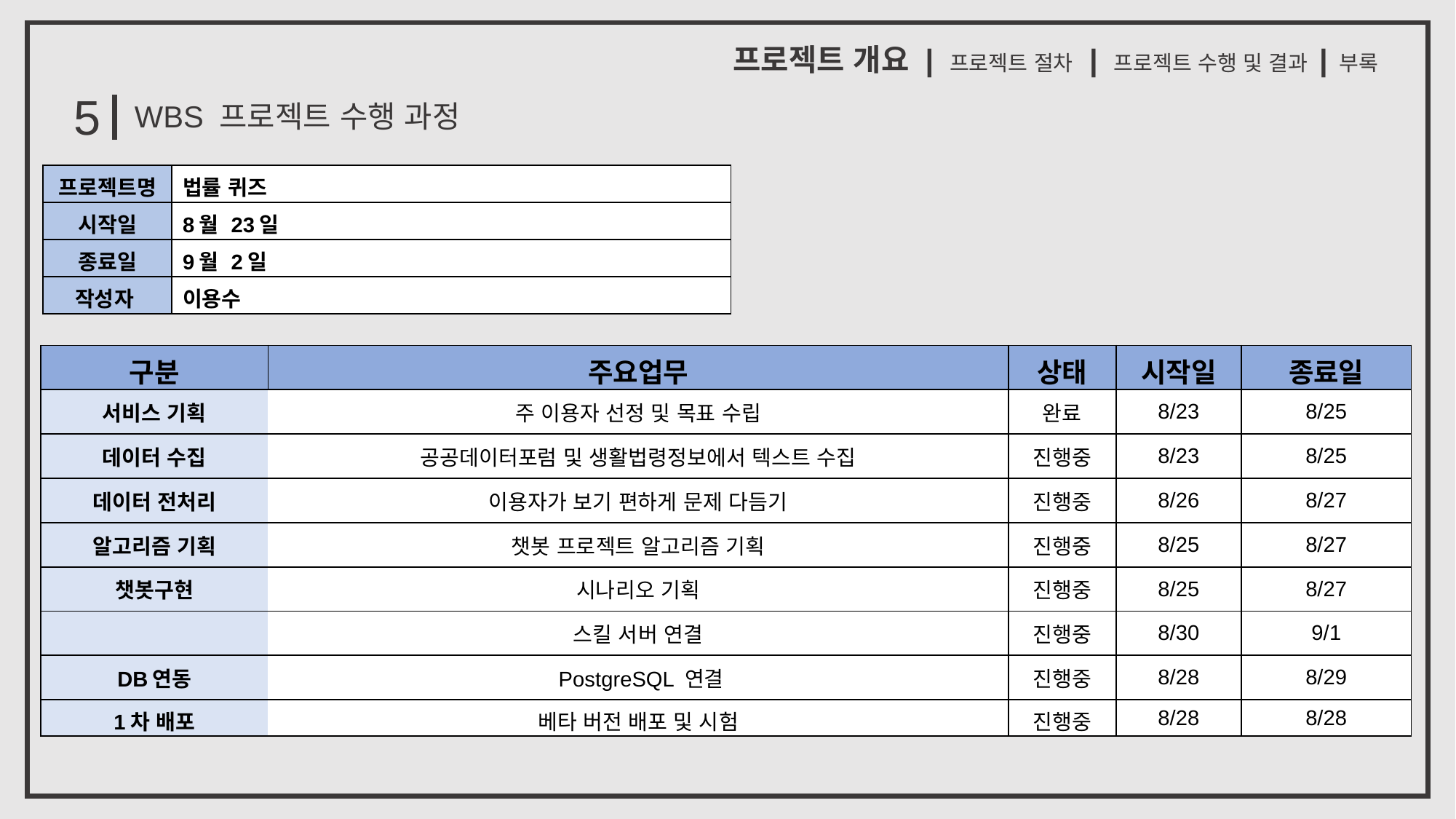

프로젝트 개요 | 프로젝트 절차 | 프로젝트 수행 및 결과 | 부록
5
WBS 프로젝트 수행 과정
| 프로젝트명 | 법률 퀴즈 |
| --- | --- |
| 시작일 | 8월 23일 |
| 종료일 | 9월 2일 |
| 작성자 | 이용수 |
| 구분 | 주요업무 | 상태 | 시작일 | 종료일 |
| --- | --- | --- | --- | --- |
| 서비스 기획 | 주 이용자 선정 및 목표 수립 | 완료 | 8/23 | 8/25 |
| 데이터 수집 | 공공데이터포럼 및 생활법령정보에서 텍스트 수집 | 진행중 | 8/23 | 8/25 |
| 데이터 전처리 | 이용자가 보기 편하게 문제 다듬기 | 진행중 | 8/26 | 8/27 |
| 알고리즘 기획 | 챗봇 프로젝트 알고리즘 기획 | 진행중 | 8/25 | 8/27 |
| 챗봇구현 | 시나리오 기획 | 진행중 | 8/25 | 8/27 |
|  | 스킬 서버 연결 | 진행중 | 8/30 | 9/1 |
| DB연동 | PostgreSQL 연결 | 진행중 | 8/28 | 8/29 |
| 1차 배포 | 베타 버전 배포 및 시험 | 진행중 | 8/28 | 8/28 |